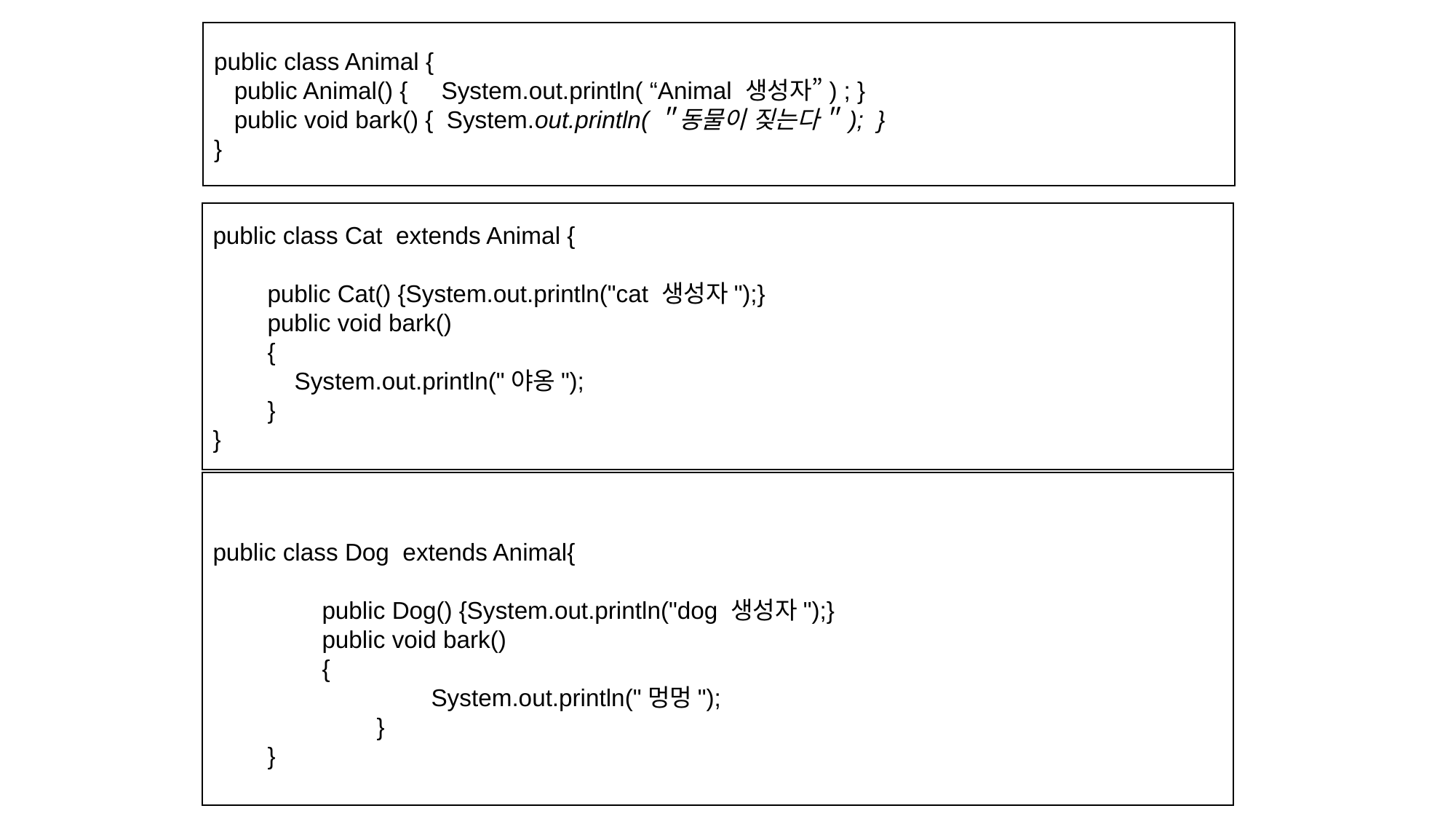

public class Animal {
   public Animal() {     System.out.println( “Animal 생성자”) ; }
   public void bark() {  System.out.println(＂동물이 짖는다＂);  }
}

public class Cat  extends Animal {

public Cat() {System.out.println("cat 생성자");}
public void bark()
{
    System.out.println("야옹");
}
}

public class Dog  extends Animal{

public Dog() {System.out.println("dog 생성자");}
public void bark()
{
	System.out.println("멍멍");
	}
}